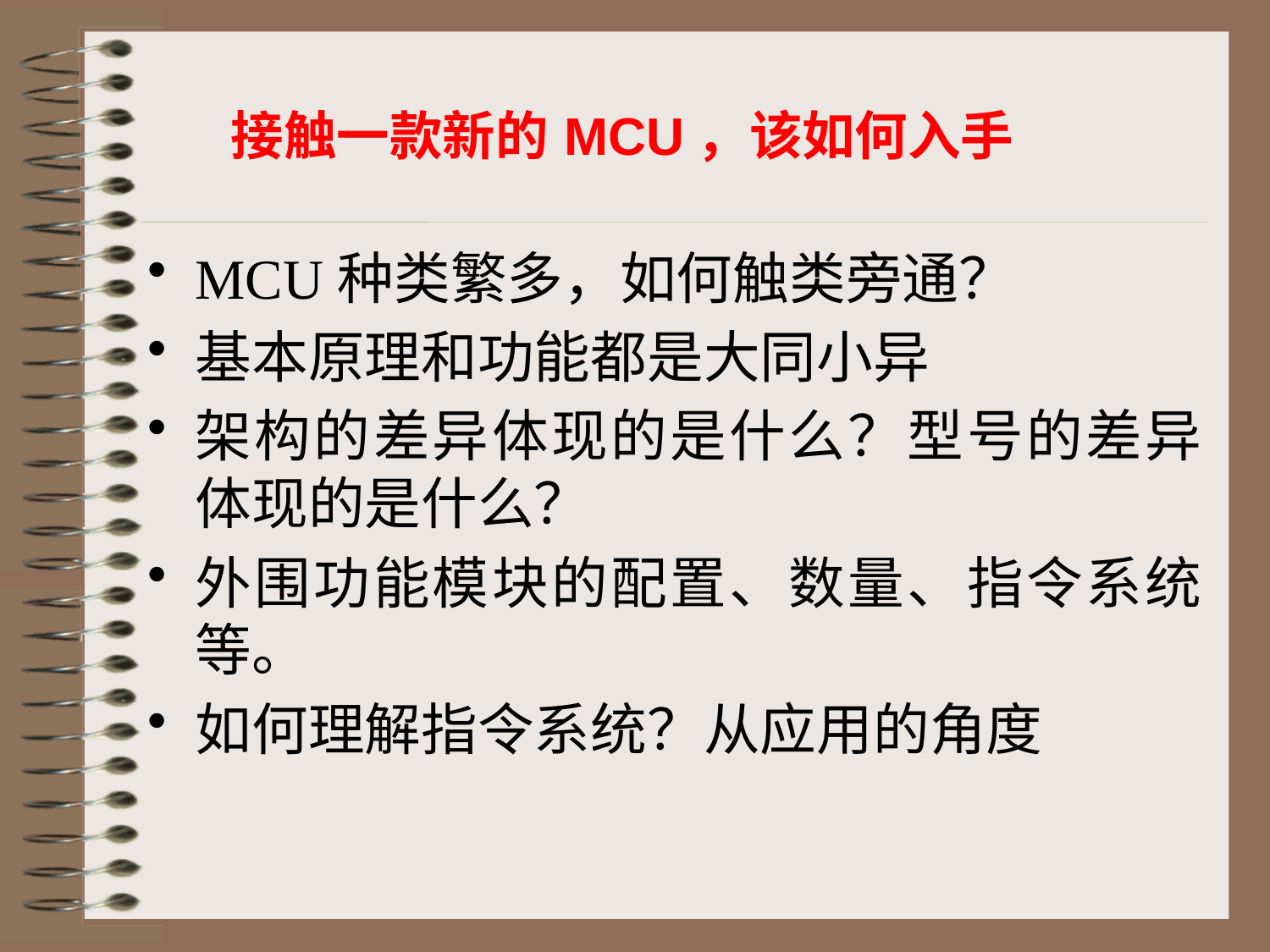

# 接触一款新的MCU，该如何入手
MCU种类繁多，如何触类旁通？
基本原理和功能都是大同小异
架构的差异体现的是什么？型号的差异体现的是什么？
外围功能模块的配置、数量、指令系统等。
如何理解指令系统？从应用的角度